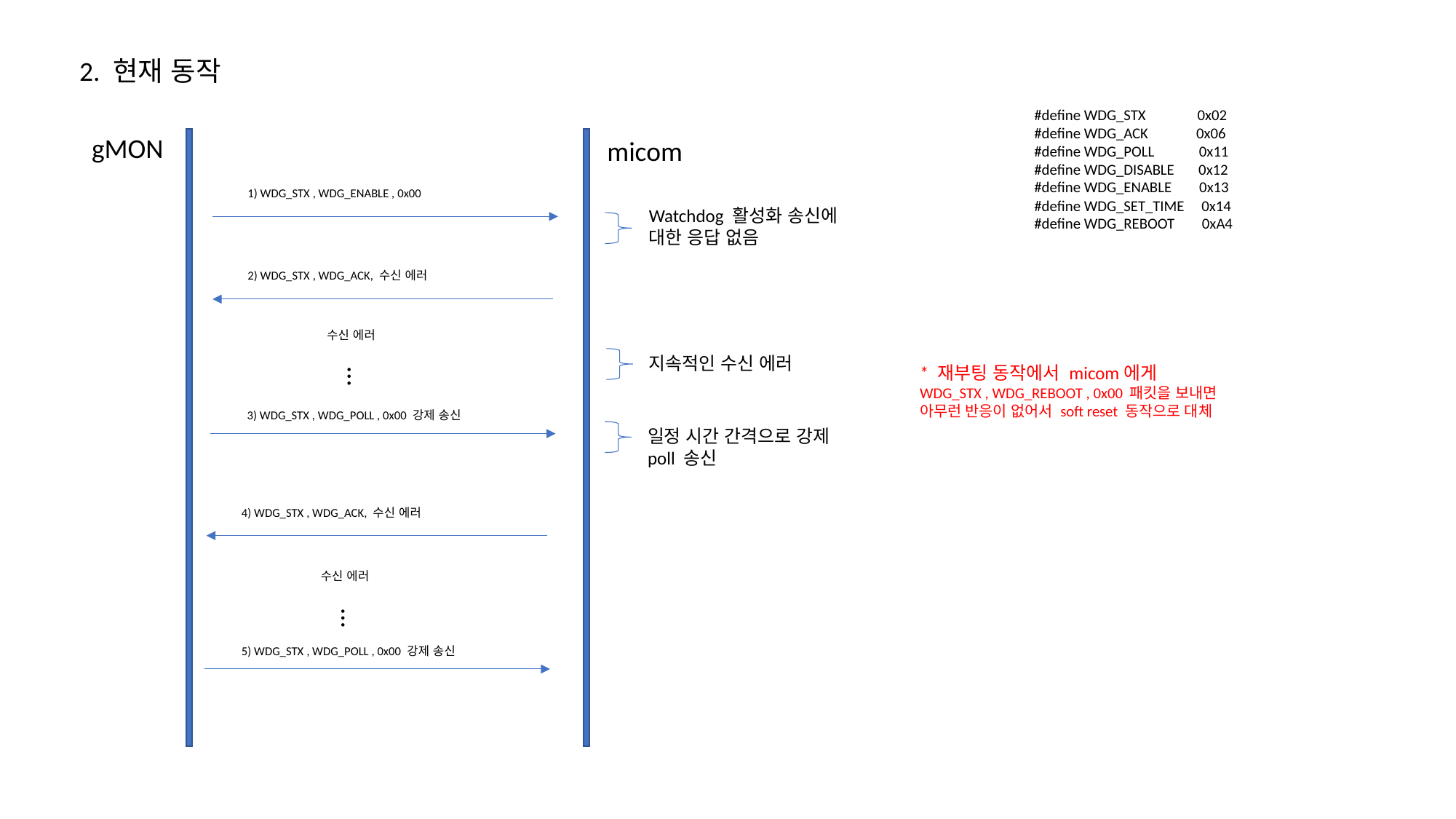

2. 현재 동작
#define WDG_STX               0x02
#define WDG_ACK              0x06
#define WDG_POLL             0x11
#define WDG_DISABLE       0x12
#define WDG_ENABLE        0x13
#define WDG_SET_TIME     0x14
#define WDG_REBOOT        0xA4
gMON

micom
1) WDG_STX , WDG_ENABLE , 0x00
Watchdog 활성화 송신에 대한 응답 없음

2) WDG_STX , WDG_ACK, 수신 에러
 수신 에러
지속적인 수신 에러

* 재부팅 동작에서 micom에게
WDG_STX , WDG_REBOOT , 0x00 패킷을 보내면
아무런 반응이 없어서 soft reset 동작으로 대체
…
3) WDG_STX , WDG_POLL , 0x00 강제 송신
일정 시간 간격으로 강제 poll 송신

4) WDG_STX , WDG_ACK, 수신 에러
 수신 에러
…
5) WDG_STX , WDG_POLL , 0x00 강제 송신